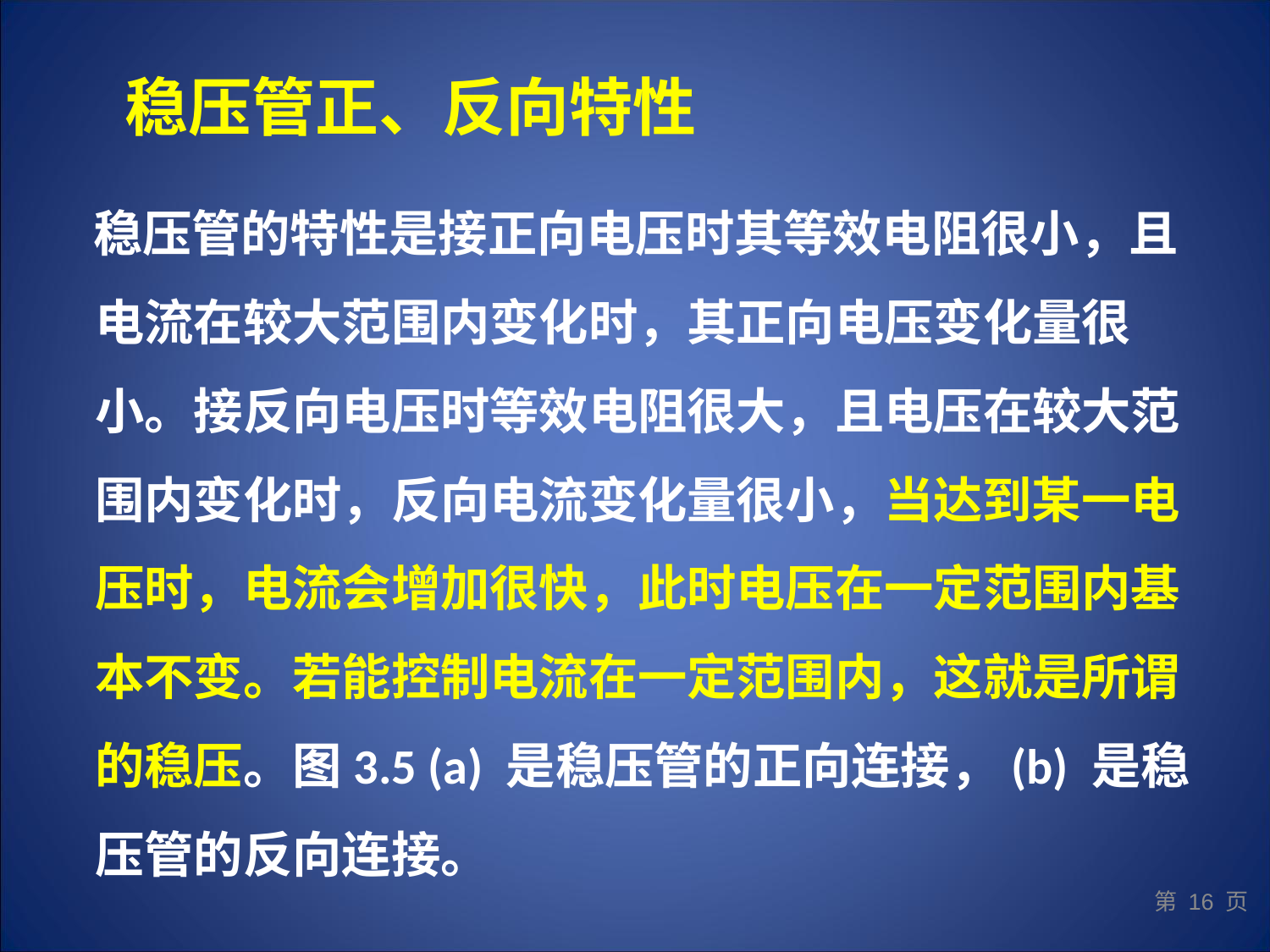

# 稳压管正、反向特性
   稳压管的特性是接正向电压时其等效电阻很小，且电流在较大范围内变化时，其正向电压变化量很小。接反向电压时等效电阻很大，且电压在较大范围内变化时，反向电流变化量很小，当达到某一电压时，电流会增加很快，此时电压在一定范围内基本不变。若能控制电流在一定范围内，这就是所谓的稳压。图3.5 (a) 是稳压管的正向连接，(b) 是稳压管的反向连接。

第 16 页